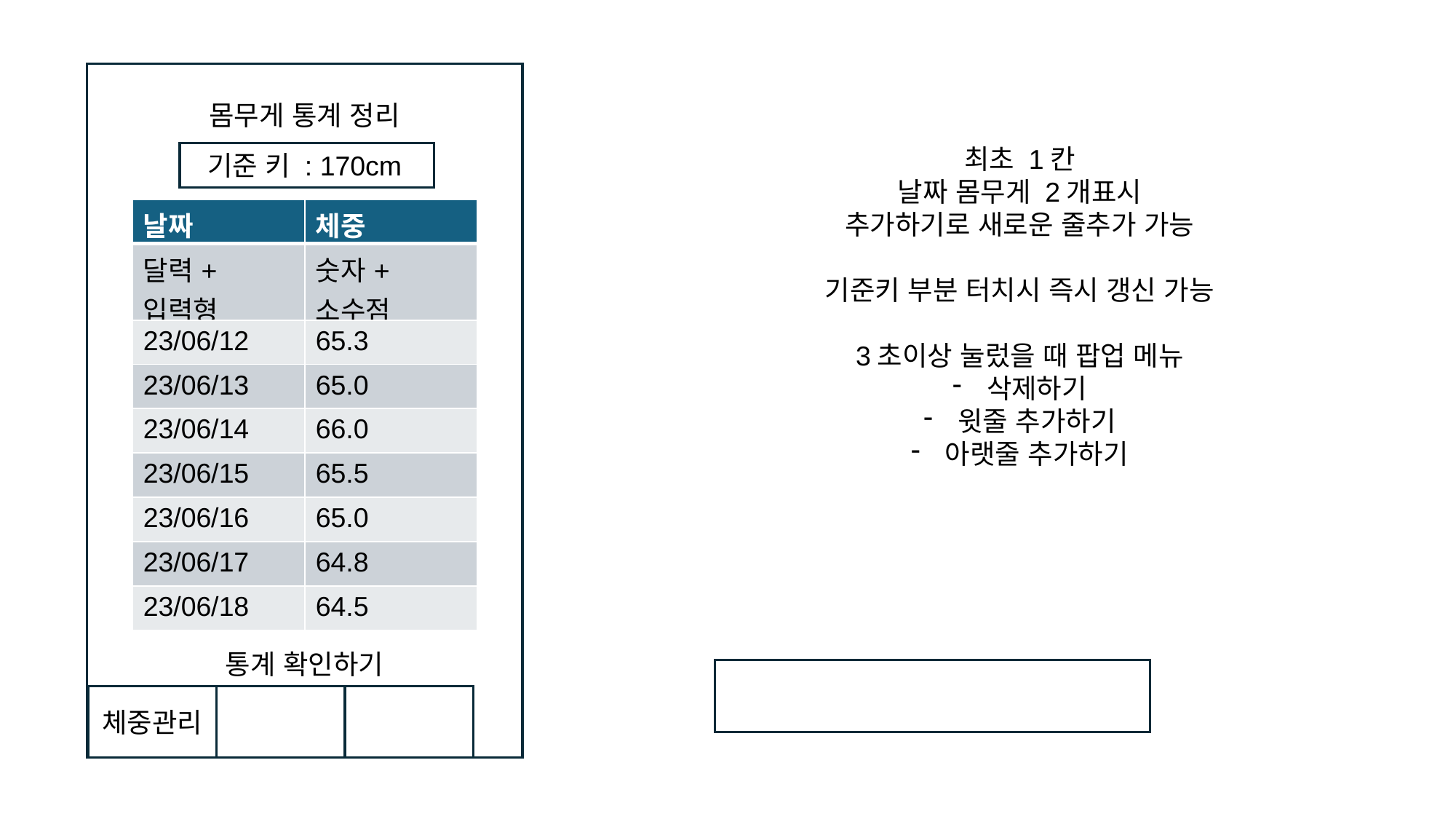

몸무게 통계 정리
최초 1칸
날짜 몸무게 2개표시
추가하기로 새로운 줄추가 가능

기준키 부분 터치시 즉시 갱신 가능

3초이상 눌렀을 때 팝업 메뉴
삭제하기
윗줄 추가하기
아랫줄 추가하기

기준 키 : 170cm
| 날짜 | 체중 |
| --- | --- |
| 달력+입력형 | 숫자+소수점 |
| 23/06/12 | 65.3 |
| 23/06/13 | 65.0 |
| 23/06/14 | 66.0 |
| 23/06/15 | 65.5 |
| 23/06/16 | 65.0 |
| 23/06/17 | 64.8 |
| 23/06/18 | 64.5 |
통계 확인하기

체중관리